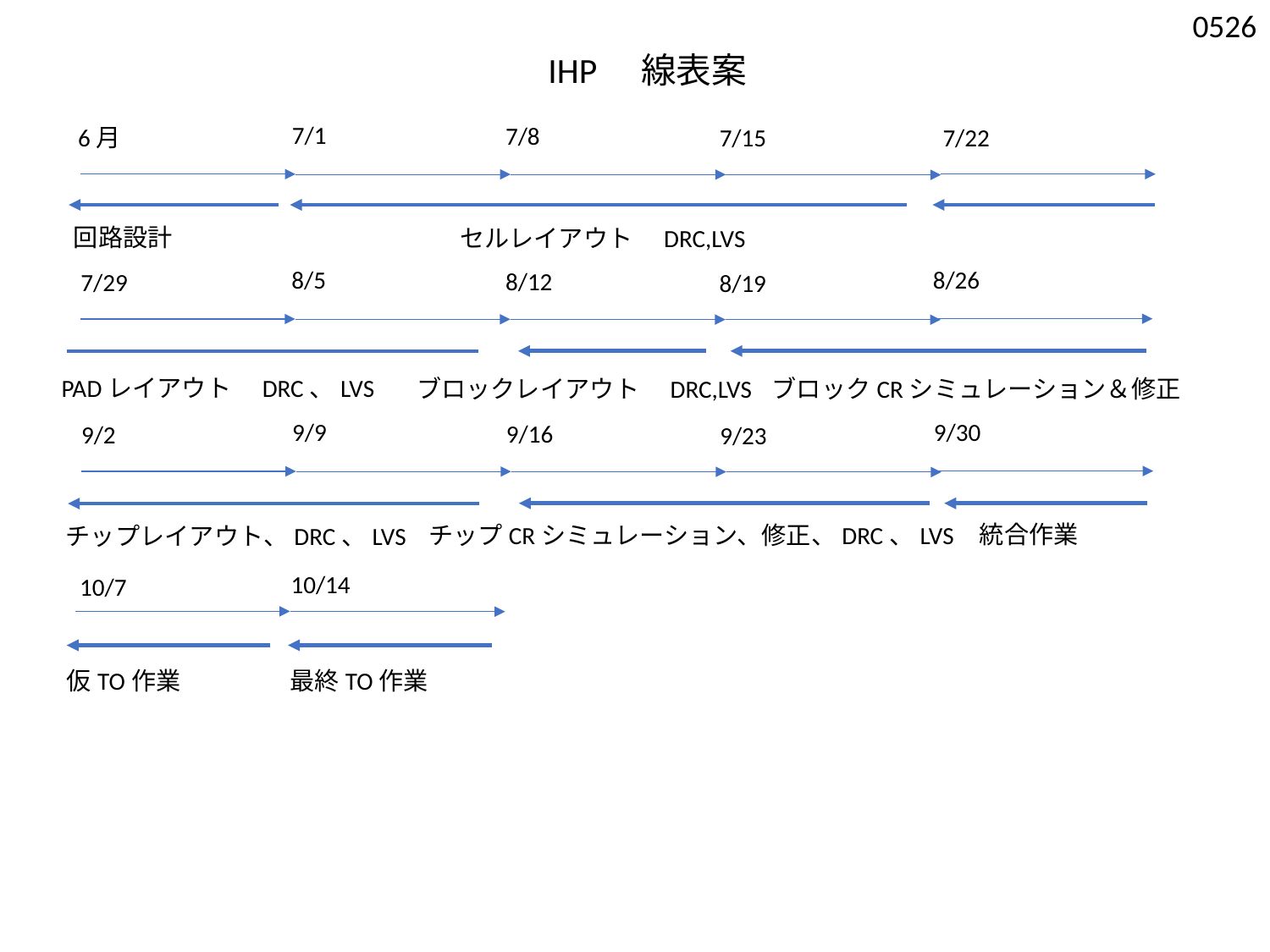

0526
IHP　線表案
7/1
7/8
7/22
6月
7/15
回路設計
セルレイアウト　DRC,LVS
8/26
8/5
8/12
7/29
8/19
PADレイアウト　DRC、LVS
ブロックCRシミュレーション＆修正
ブロックレイアウト　DRC,LVS
9/30
9/9
9/16
9/2
9/23
統合作業
チップCRシミュレーション、修正、DRC、LVS
チップレイアウト、DRC、LVS
10/14
10/7
仮TO作業
最終TO作業